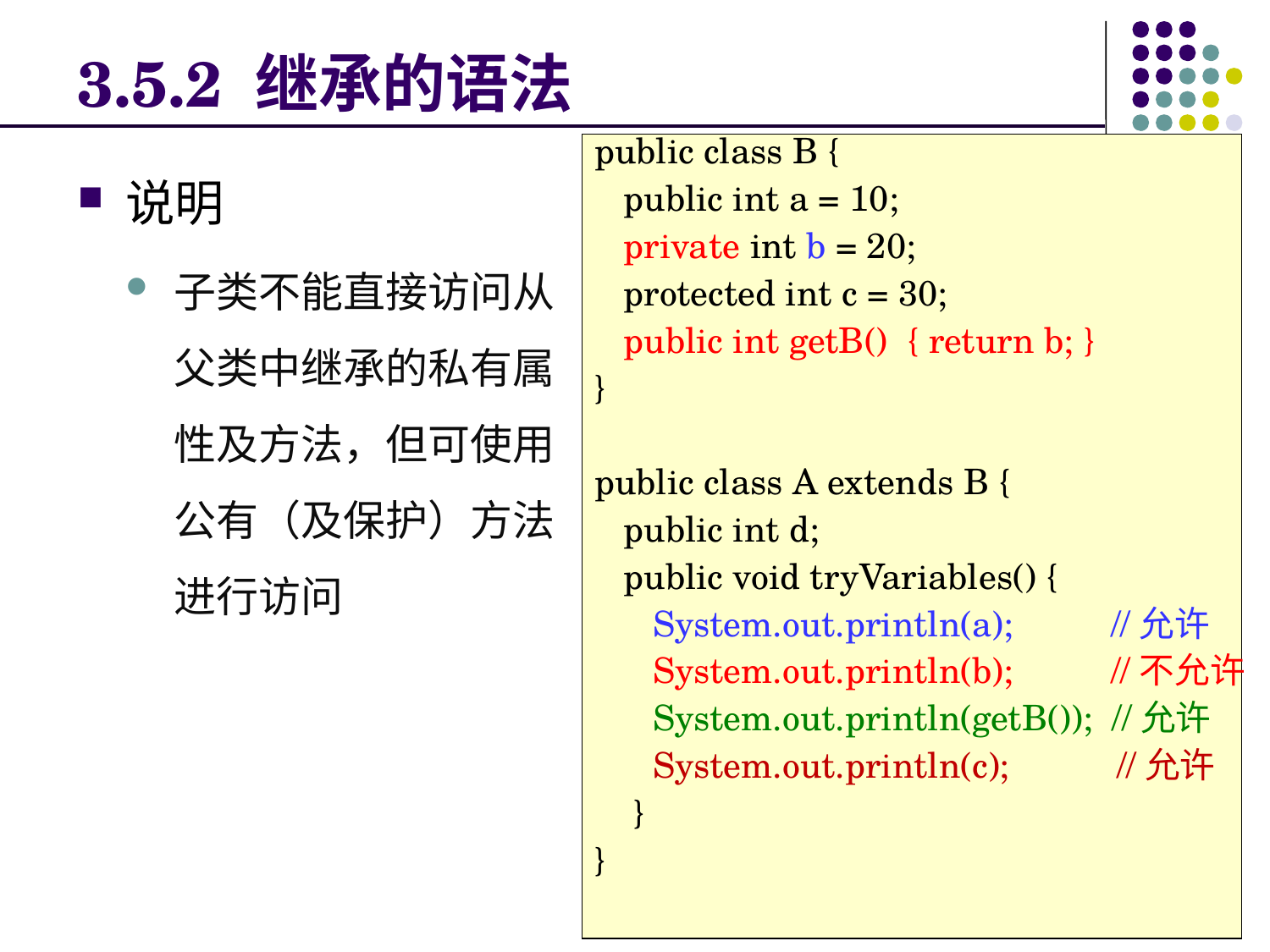

# 3.5.2 继承的语法
public class B {
   public int a = 10;
   private int b = 20;
   protected int c = 30;
   public int getB()  { return b; }
}

public class A extends B {
   public int d;
   public void tryVariables() {
      System.out.println(a);          //允许
      System.out.println(b);          //不允许
      System.out.println(getB());  //允许
      System.out.println(c);           //允许
    }
}
说明
子类不能直接访问从父类中继承的私有属性及方法，但可使用公有（及保护）方法进行访问